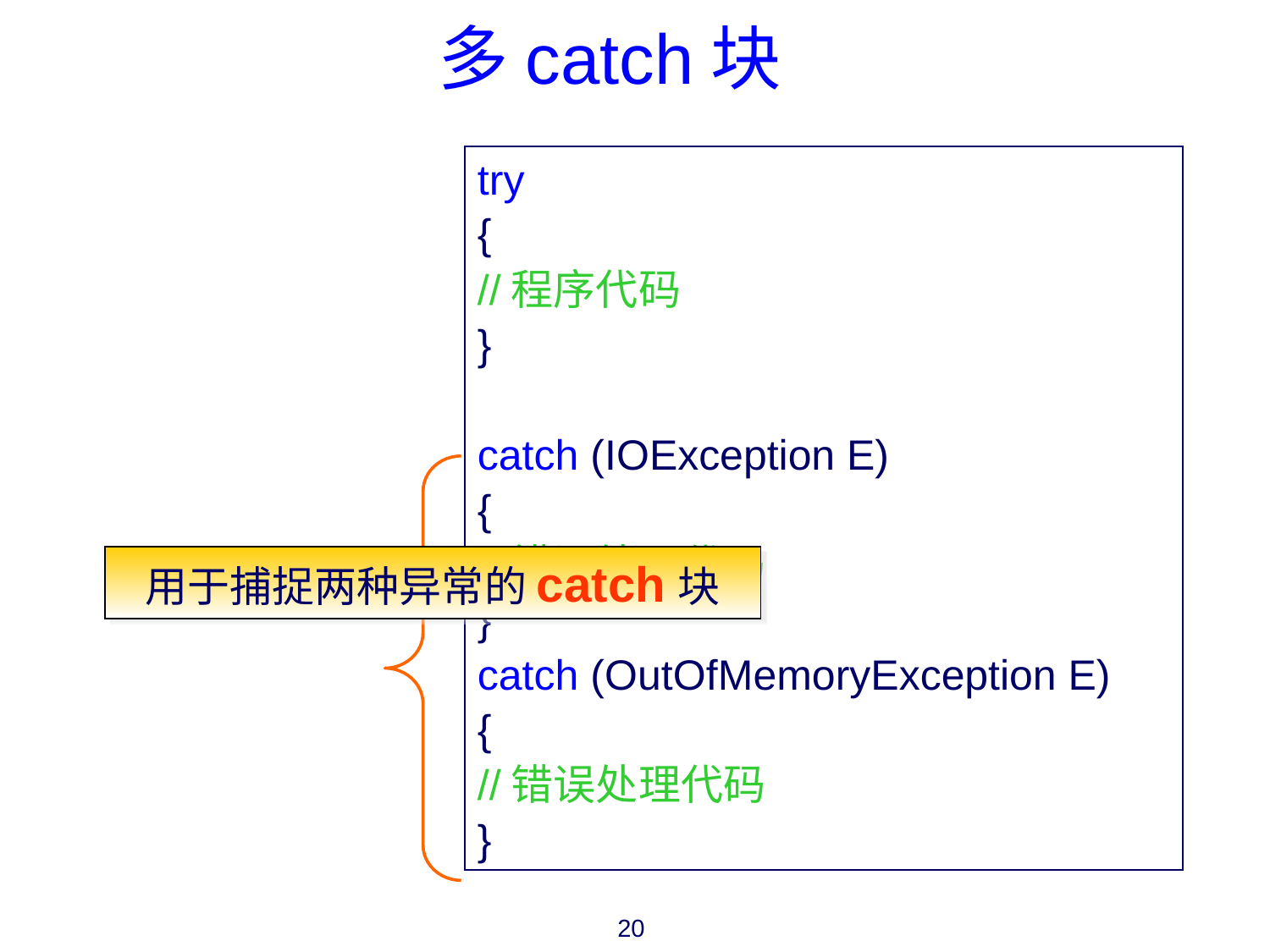

# 多catch块
try
{
//程序代码
}

catch (IOException E)
{
//错误处理代码
}
catch (OutOfMemoryException E)
{
//错误处理代码
}

用于捕捉两种异常的catch块
20